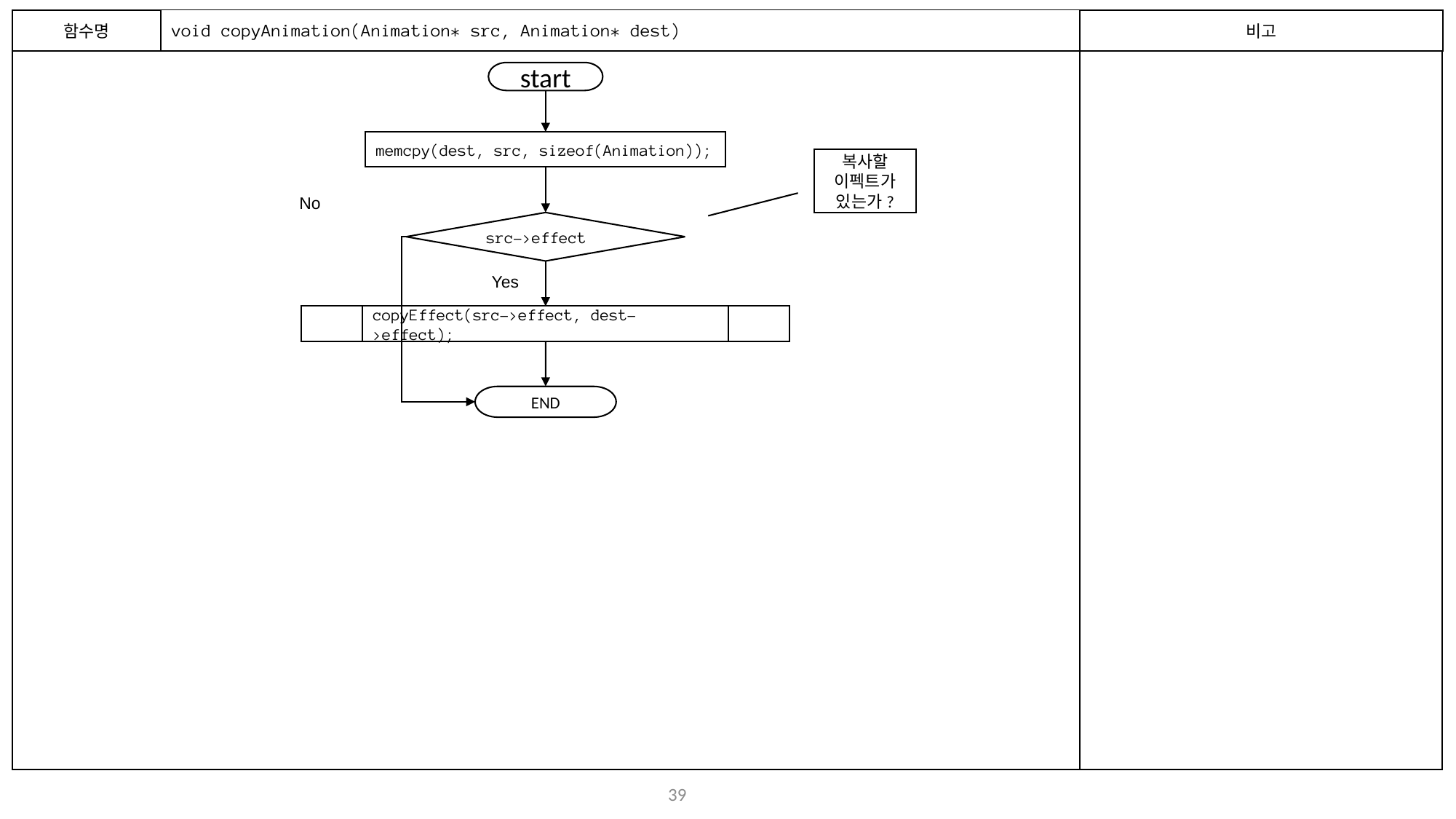

함수명
# void copyAnimation(Animation* src, Animation* dest)
비고

start
memcpy(dest, src, sizeof(Animation));
복사할 이펙트가 있는가?
No
src->effect
Yes
copyEffect(src->effect, dest->effect);
END
39